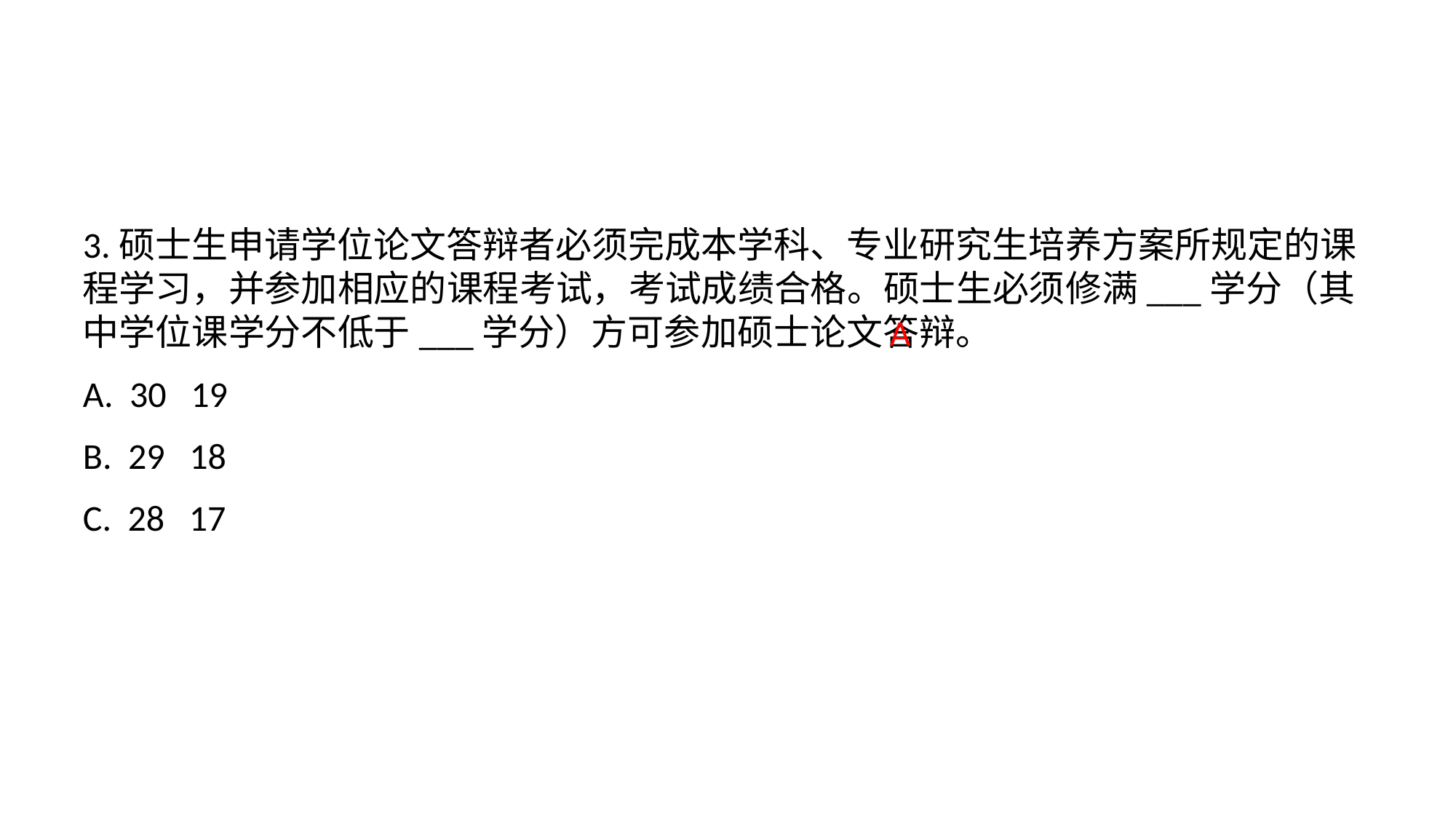

3.硕士生申请学位论文答辩者必须完成本学科、专业研究生培养方案所规定的课程学习，并参加相应的课程考试，考试成绩合格。硕士生必须修满___学分（其中学位课学分不低于___学分）方可参加硕士论文答辩。
A.  30   19
B.  29   18
C.  28   17
A